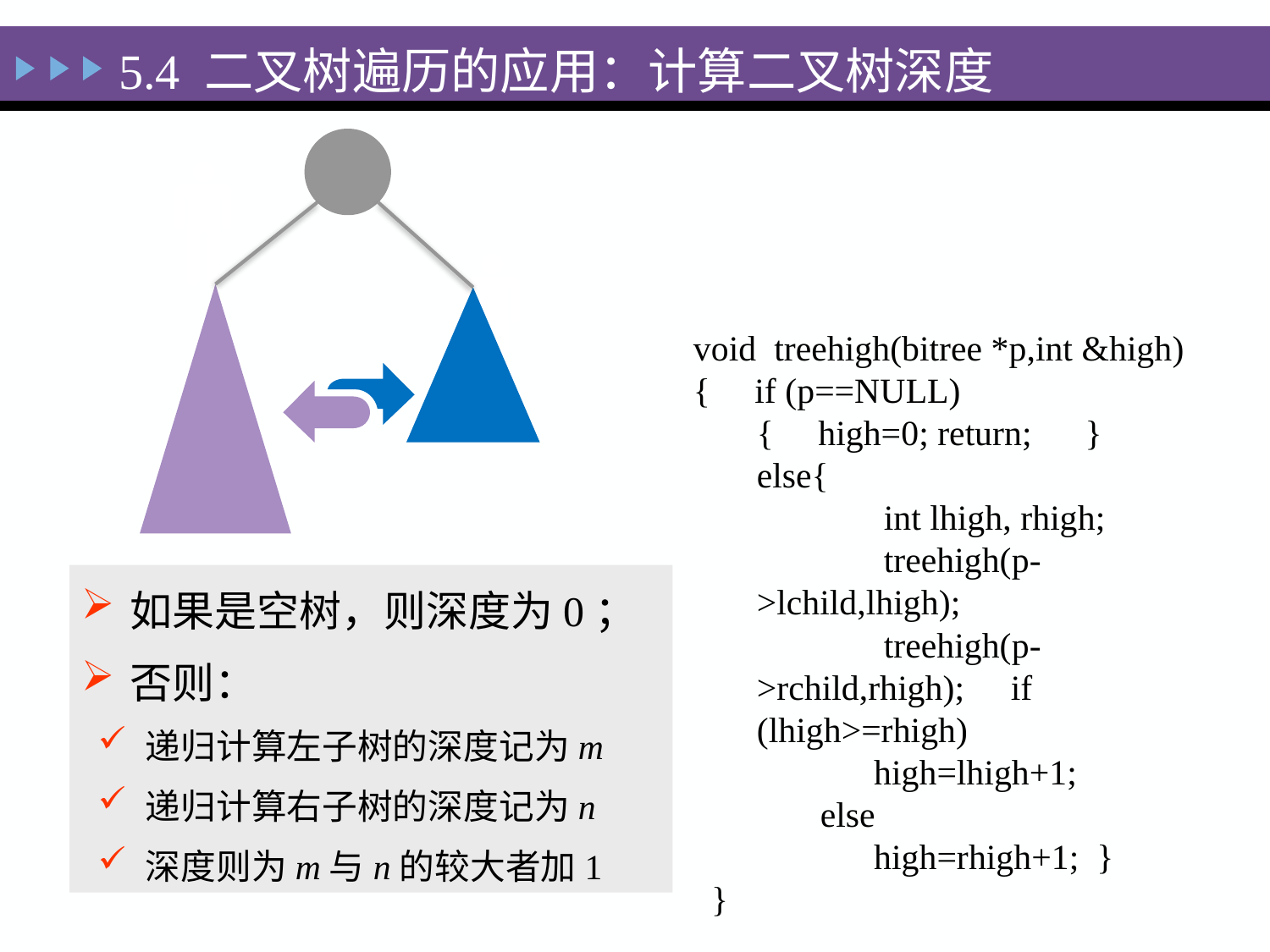

5.4 二叉树遍历的应用：计算二叉树深度

void  treehigh(bitree *p,int &high)
{     if (p==NULL)
{     high=0; return;      }
else{
	int lhigh, rhigh;
	treehigh(p->lchild,lhigh);
	treehigh(p->rchild,rhigh); 	if (lhigh>=rhigh)
      high=lhigh+1;
else
      high=rhigh+1;  }
  }
如果是空树，则深度为0；
否则：
递归计算左子树的深度记为m
递归计算右子树的深度记为n
深度则为m与n的较大者加1